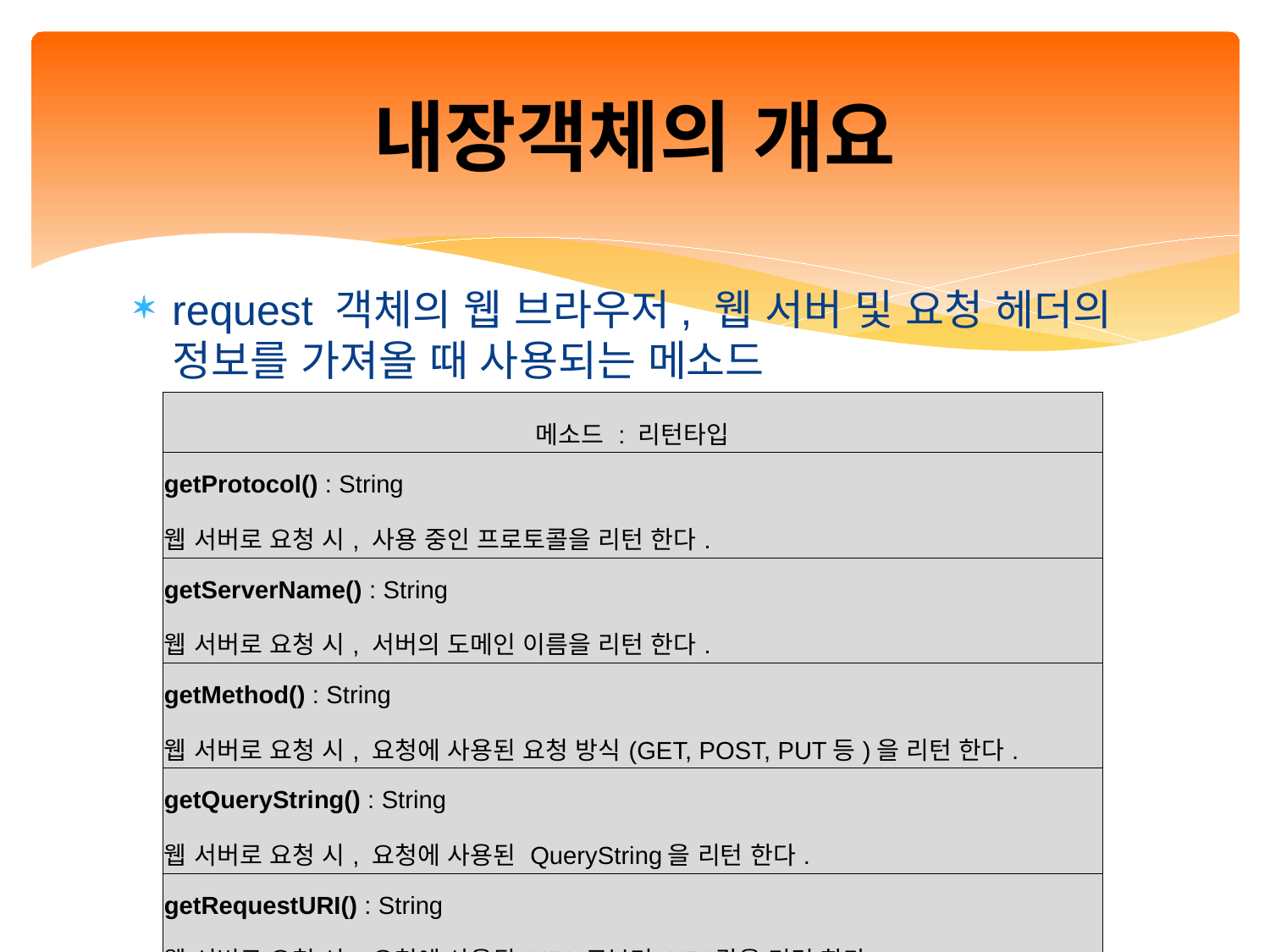

# 내장객체의 개요
request 객체의 웹 브라우저, 웹 서버 및 요청 헤더의 정보를 가져올 때 사용되는 메소드
| 메소드 : 리턴타입 |
| --- |
| getProtocol() : String 웹 서버로 요청 시, 사용 중인 프로토콜을 리턴 한다. |
| getServerName() : String 웹 서버로 요청 시, 서버의 도메인 이름을 리턴 한다. |
| getMethod() : String 웹 서버로 요청 시, 요청에 사용된 요청 방식(GET, POST, PUT등)을 리턴 한다. |
| getQueryString() : String 웹 서버로 요청 시, 요청에 사용된 QueryString을 리턴 한다. |
| getRequestURI() : String 웹 서버로 요청 시, 요청에 사용된 URL로부터 URI값을 리턴 한다. |